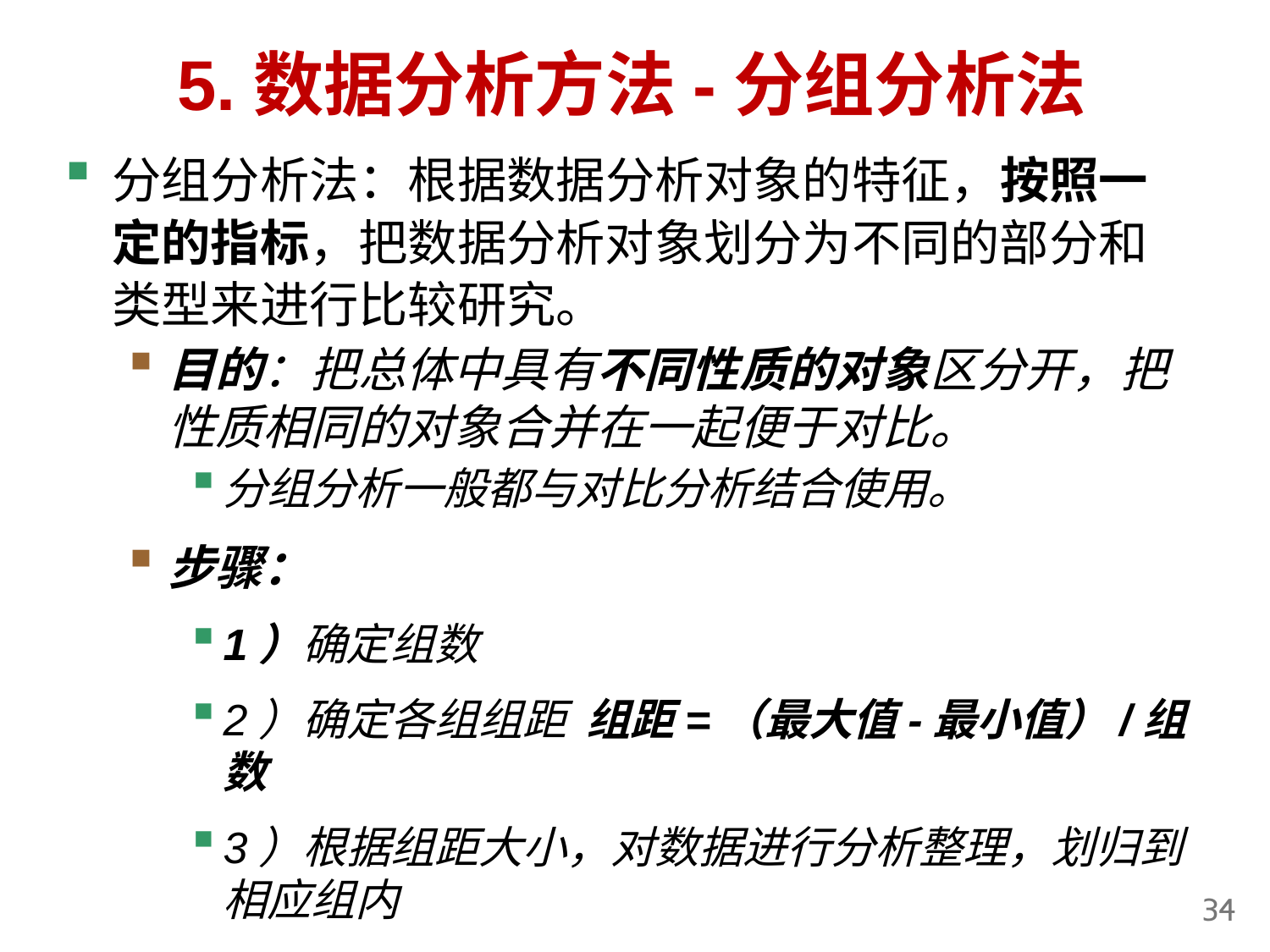

# 5.数据分析方法-分组分析法
分组分析法：根据数据分析对象的特征，按照一定的指标，把数据分析对象划分为不同的部分和类型来进行比较研究。
目的：把总体中具有不同性质的对象区分开，把性质相同的对象合并在一起便于对比。
分组分析一般都与对比分析结合使用。
步骤：
1）确定组数
2）确定各组组距  组距=（最大值-最小值）/组数
3）根据组距大小，对数据进行分析整理，划归到相应组内
34